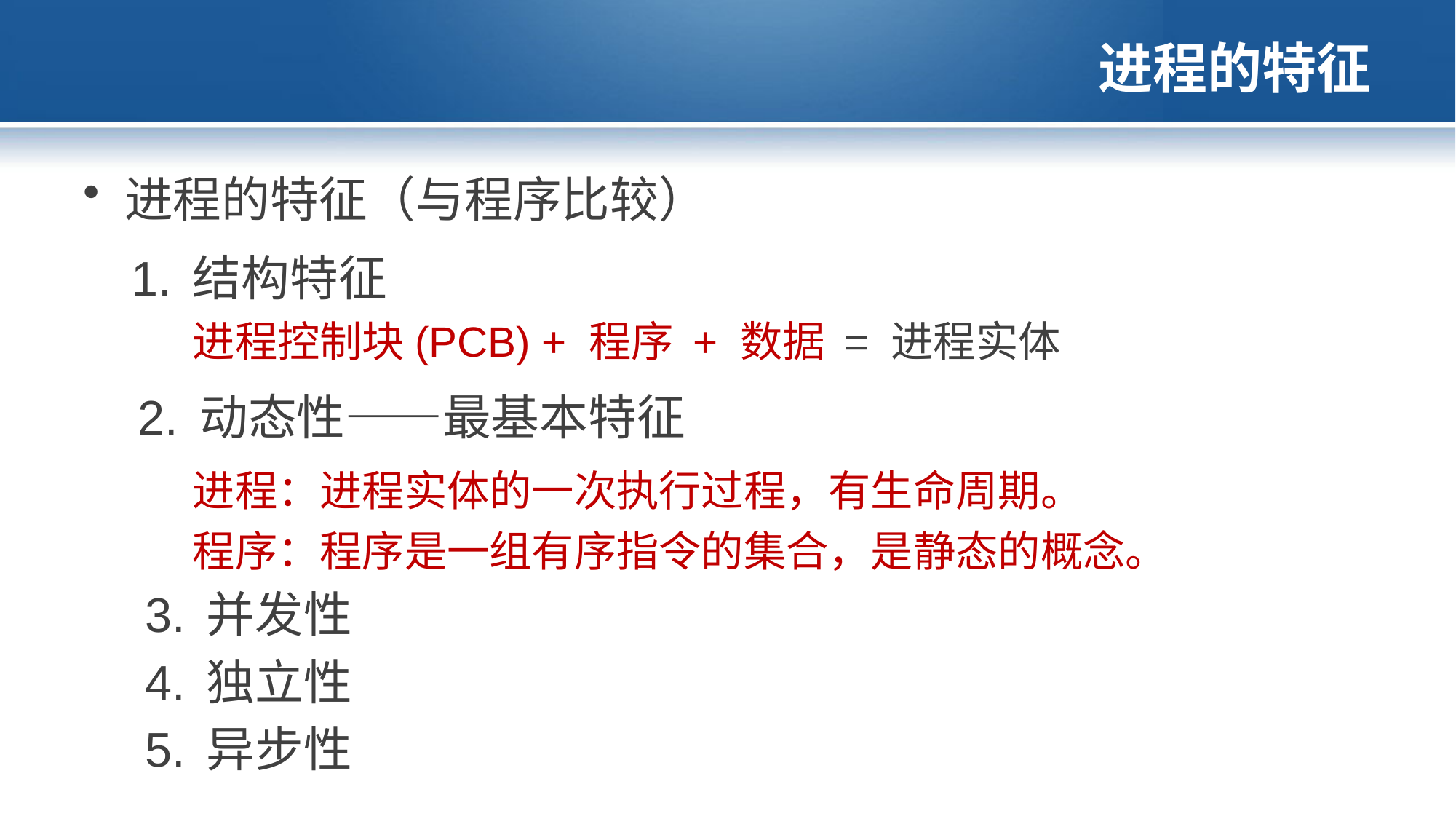

# 进程的特征
进程的特征（与程序比较）
结构特征
进程控制块(PCB) + 程序 + 数据 = 进程实体
动态性——最基本特征
进程：进程实体的一次执行过程，有生命周期。
程序：程序是一组有序指令的集合，是静态的概念。
并发性
独立性
异步性